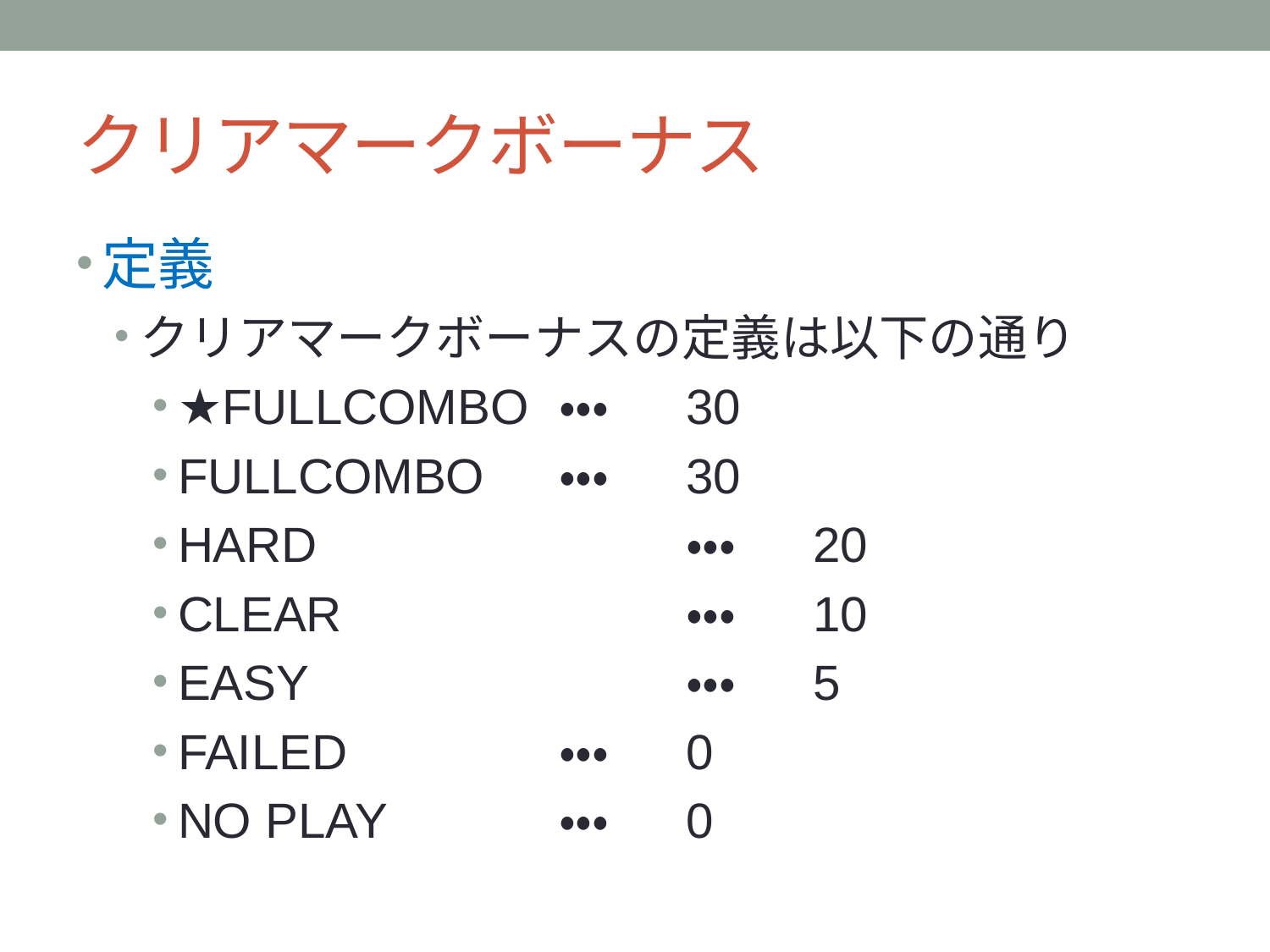

# クリアマークボーナス
定義
クリアマークボーナスの定義は以下の通り
★FULLCOMBO	・・・	30
FULLCOMBO	・・・	30
HARD			・・・	20
CLEAR			・・・	10
EASY			・・・	5
FAILED		・・・	0
NO PLAY		・・・	0